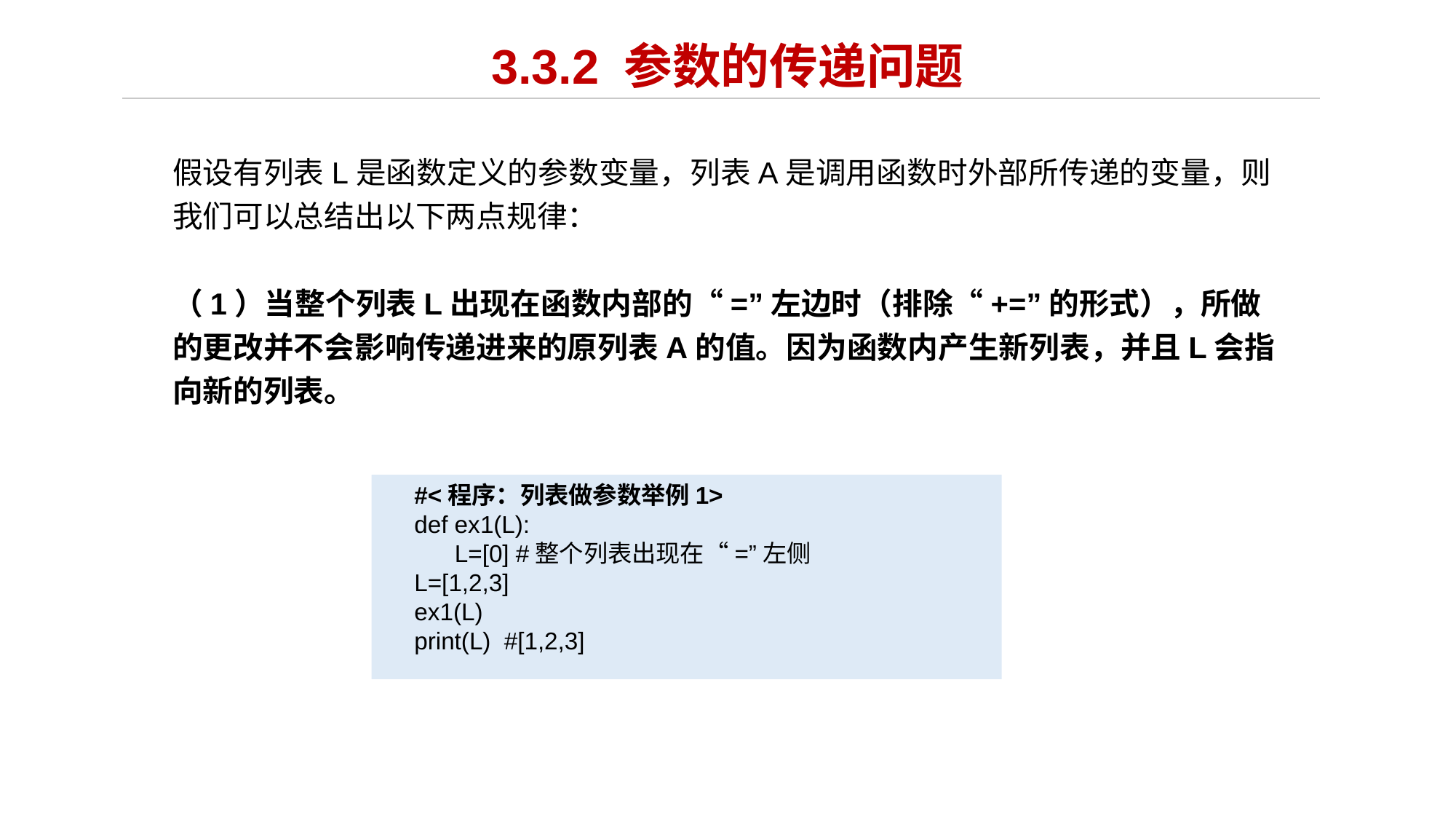

# 3.3.2 参数的传递问题
假设有列表L是函数定义的参数变量，列表A是调用函数时外部所传递的变量，则我们可以总结出以下两点规律：

（1）当整个列表L出现在函数内部的“=”左边时（排除“+=”的形式），所做的更改并不会影响传递进来的原列表A的值。因为函数内产生新列表，并且L会指向新的列表。
#<程序：列表做参数举例1>
def ex1(L):
      L=[0] #整个列表出现在“=”左侧
L=[1,2,3]
ex1(L)
print(L)  #[1,2,3]